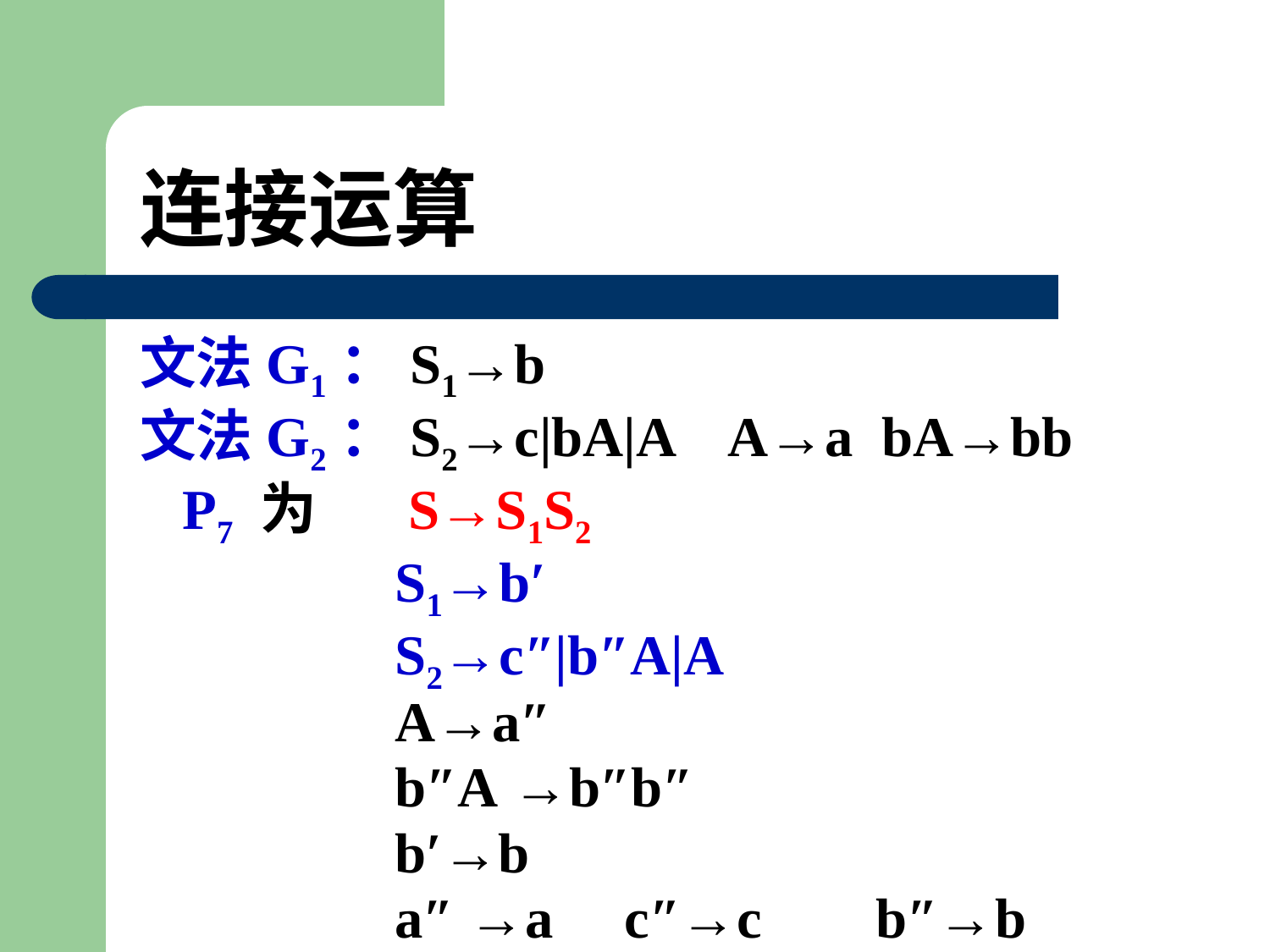

# 连接运算
文法G1：S1→b
文法G2：S2→c|bA|A    A→a  bA→bb
   P7 为      S→S1S2
                  S1→b′
                  S2→c″|b″A|A
                  A→a″
                  b″A →b″b″
                  b′→b
                  a″ →a     c″→c        b″→b